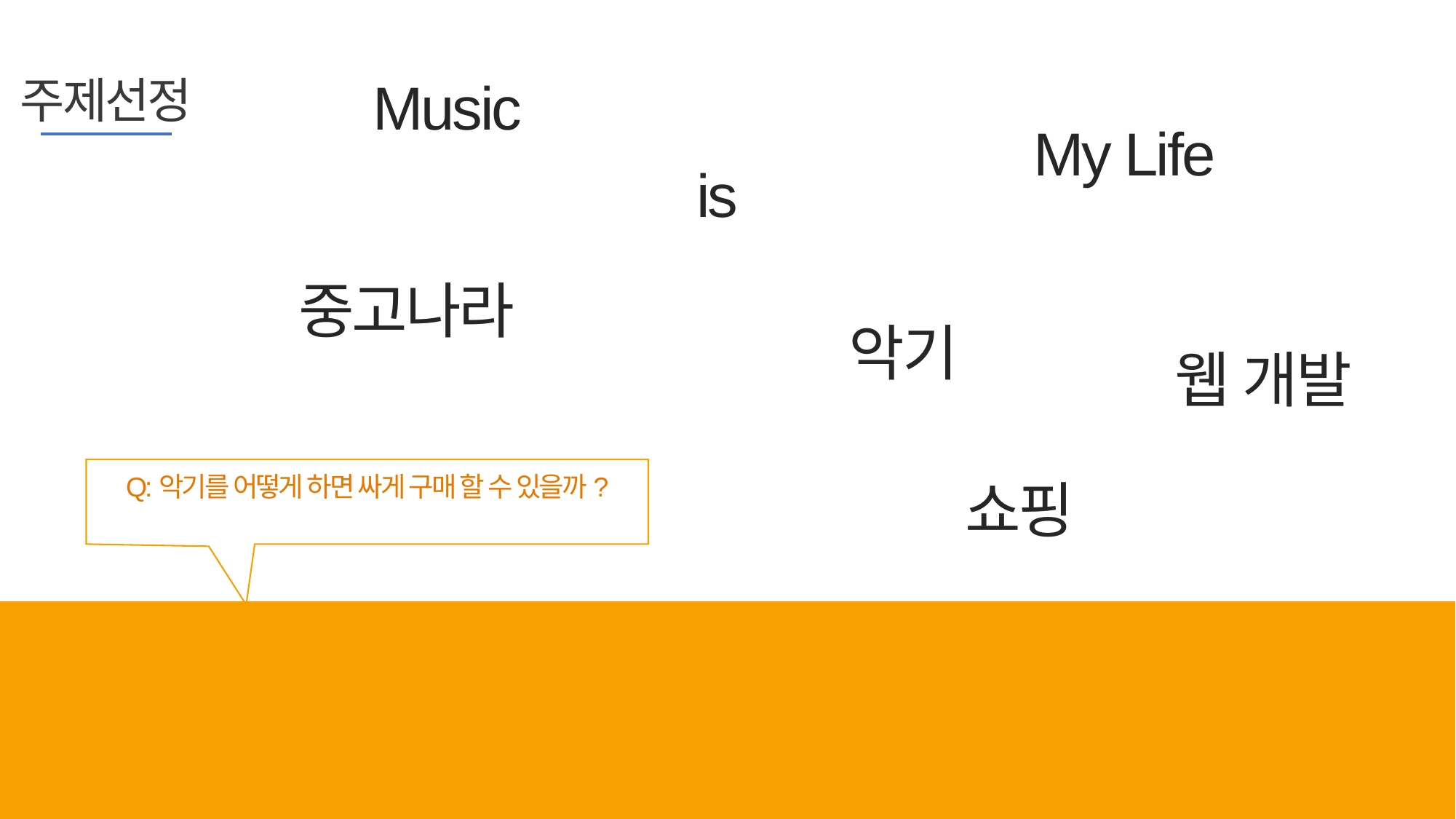

Music
주제선정
My Life
is
중고나라
악기
웹 개발

Q:악기를 어떻게 하면 싸게 구매 할 수 있을까?
쇼핑

A:중고나라를 이용해보자
웹 사이트를 우리가 직접 만들어 보면 어떨까?